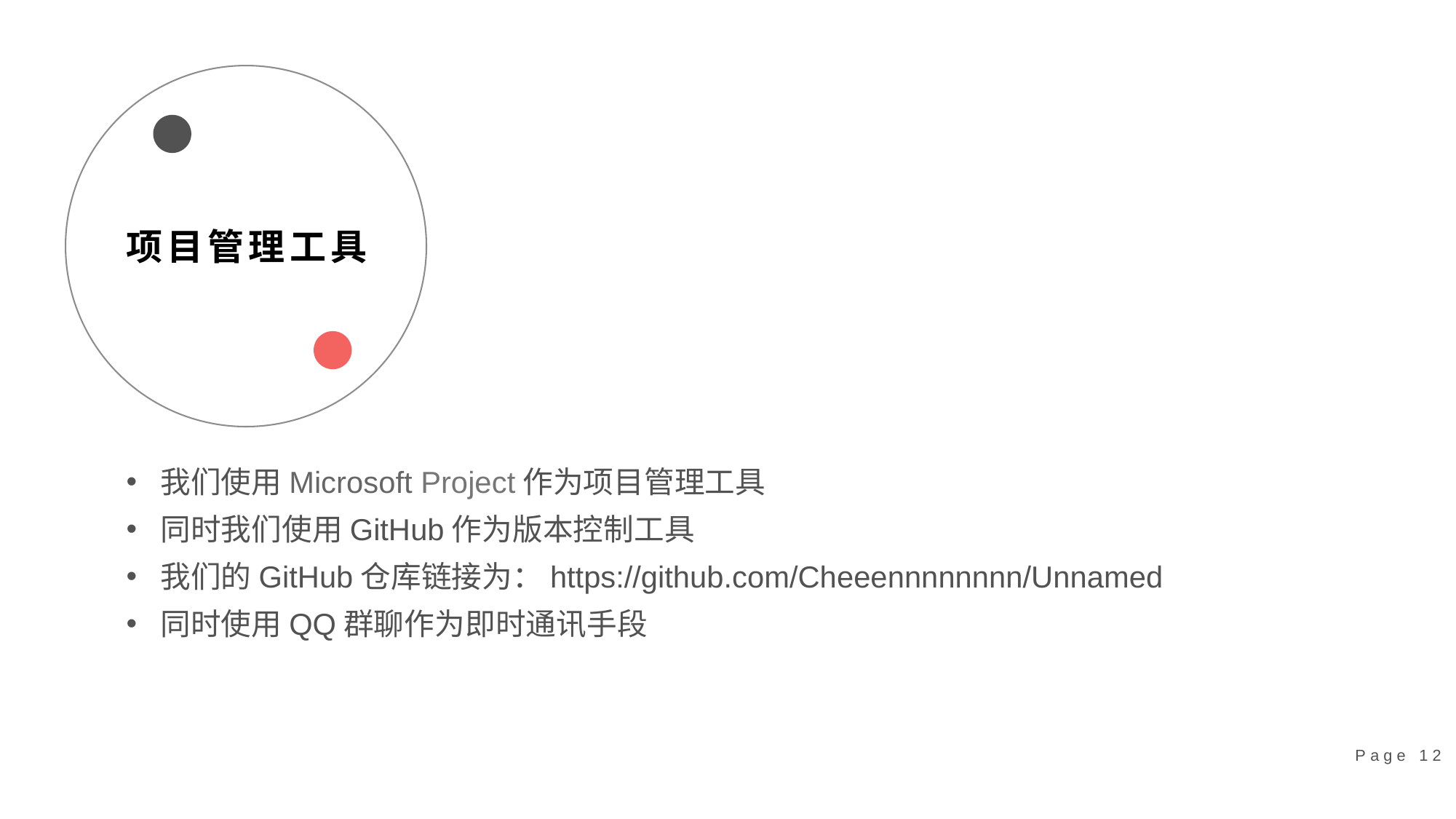

项目管理工具
我们使用Microsoft Project作为项目管理工具
同时我们使用GitHub作为版本控制工具
我们的GitHub仓库链接为：https://github.com/Cheeennnnnnnn/Unnamed
同时使用QQ群聊作为即时通讯手段
Page 12